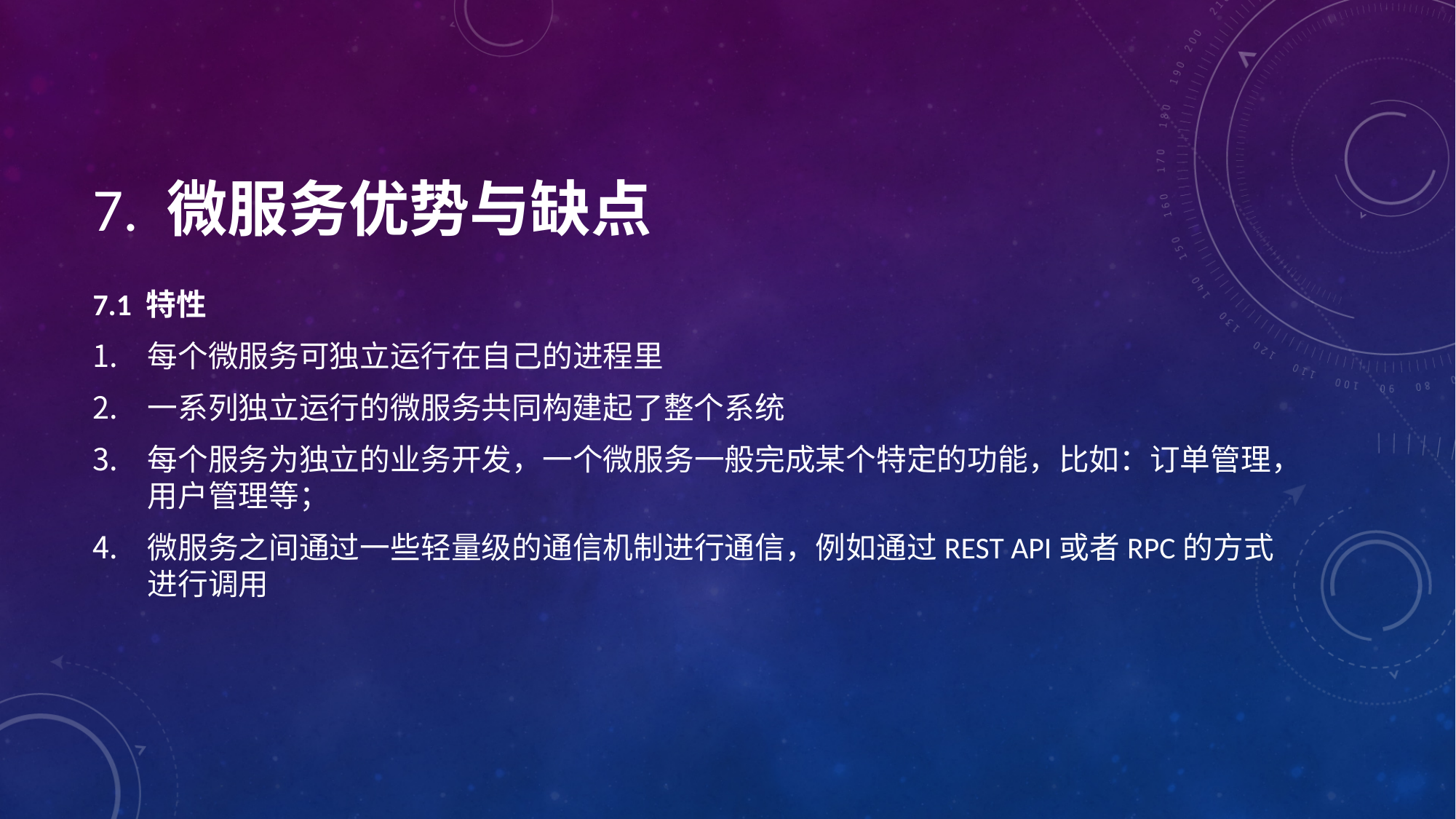

# 7. 微服务优势与缺点
7.1 特性
每个微服务可独立运行在自己的进程里
一系列独立运行的微服务共同构建起了整个系统
每个服务为独立的业务开发，一个微服务一般完成某个特定的功能，比如：订单管理，用户管理等；
微服务之间通过一些轻量级的通信机制进行通信，例如通过REST API或者RPC的方式进行调用